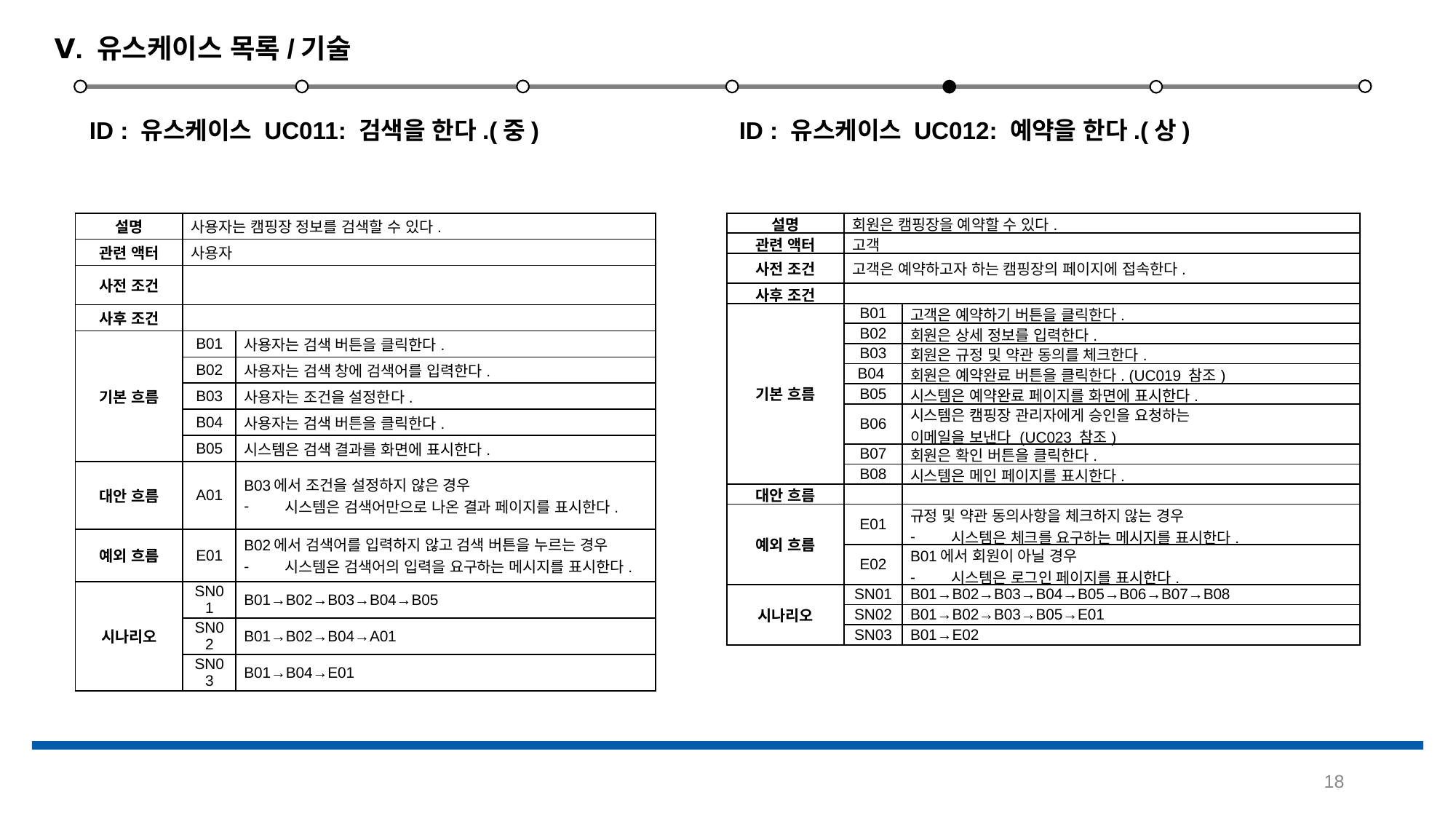

Ⅴ. 유스케이스 목록/기술

ID : 유스케이스 UC011: 검색을 한다.(중)
ID : 유스케이스 UC012: 예약을 한다.(상)
| 설명 | 사용자는 캠핑장 정보를 검색할 수 있다. |  |
| --- | --- | --- |
| 관련 액터 | 사용자 |  |
| 사전 조건 |  |  |
| 사후 조건 |  |  |
| 기본 흐름 | B01 | 사용자는 검색 버튼을 클릭한다. |
|  | B02 | 사용자는 검색 창에 검색어를 입력한다. |
|  | B03 | 사용자는 조건을 설정한다. |
|  | B04 | 사용자는 검색 버튼을 클릭한다. |
|  | B05 | 시스템은 검색 결과를 화면에 표시한다. |
| 대안 흐름 | A01 | B03에서 조건을 설정하지 않은 경우 시스템은 검색어만으로 나온 결과 페이지를 표시한다. |
| 예외 흐름 | E01 | B02에서 검색어를 입력하지 않고 검색 버튼을 누르는 경우 시스템은 검색어의 입력을 요구하는 메시지를 표시한다. |
| 시나리오 | SN01 | B01→B02→B03→B04→B05 |
|  | SN02 | B01→B02→B04→A01 |
|  | SN03 | B01→B04→E01 |
| 설명 | 회원은 캠핑장을 예약할 수 있다. |  |
| --- | --- | --- |
| 관련 액터 | 고객 |  |
| 사전 조건 | 고객은 예약하고자 하는 캠핑장의 페이지에 접속한다. |  |
| 사후 조건 |  |  |
| 기본 흐름 | B01 | 고객은 예약하기 버튼을 클릭한다. |
|  | B02 | 회원은 상세 정보를 입력한다. |
|  | B03 | 회원은 규정 및 약관 동의를 체크한다. |
|  | B04 | 회원은 예약완료 버튼을 클릭한다. (UC019 참조) |
|  | B05 | 시스템은 예약완료 페이지를 화면에 표시한다. |
|  | B06 | 시스템은 캠핑장 관리자에게 승인을 요청하는 이메일을 보낸다 (UC023 참조) |
|  | B07 | 회원은 확인 버튼을 클릭한다. |
|  | B08 | 시스템은 메인 페이지를 표시한다. |
| 대안 흐름 |  |  |
| 예외 흐름 | E01 | 규정 및 약관 동의사항을 체크하지 않는 경우 시스템은 체크를 요구하는 메시지를 표시한다. |
|  | E02 | B01에서 회원이 아닐 경우 시스템은 로그인 페이지를 표시한다. |
| 시나리오 | SN01 | B01→B02→B03→B04→B05→B06→B07→B08 |
|  | SN02 | B01→B02→B03→B05→E01 |
|  | SN03 | B01→E02 |

18